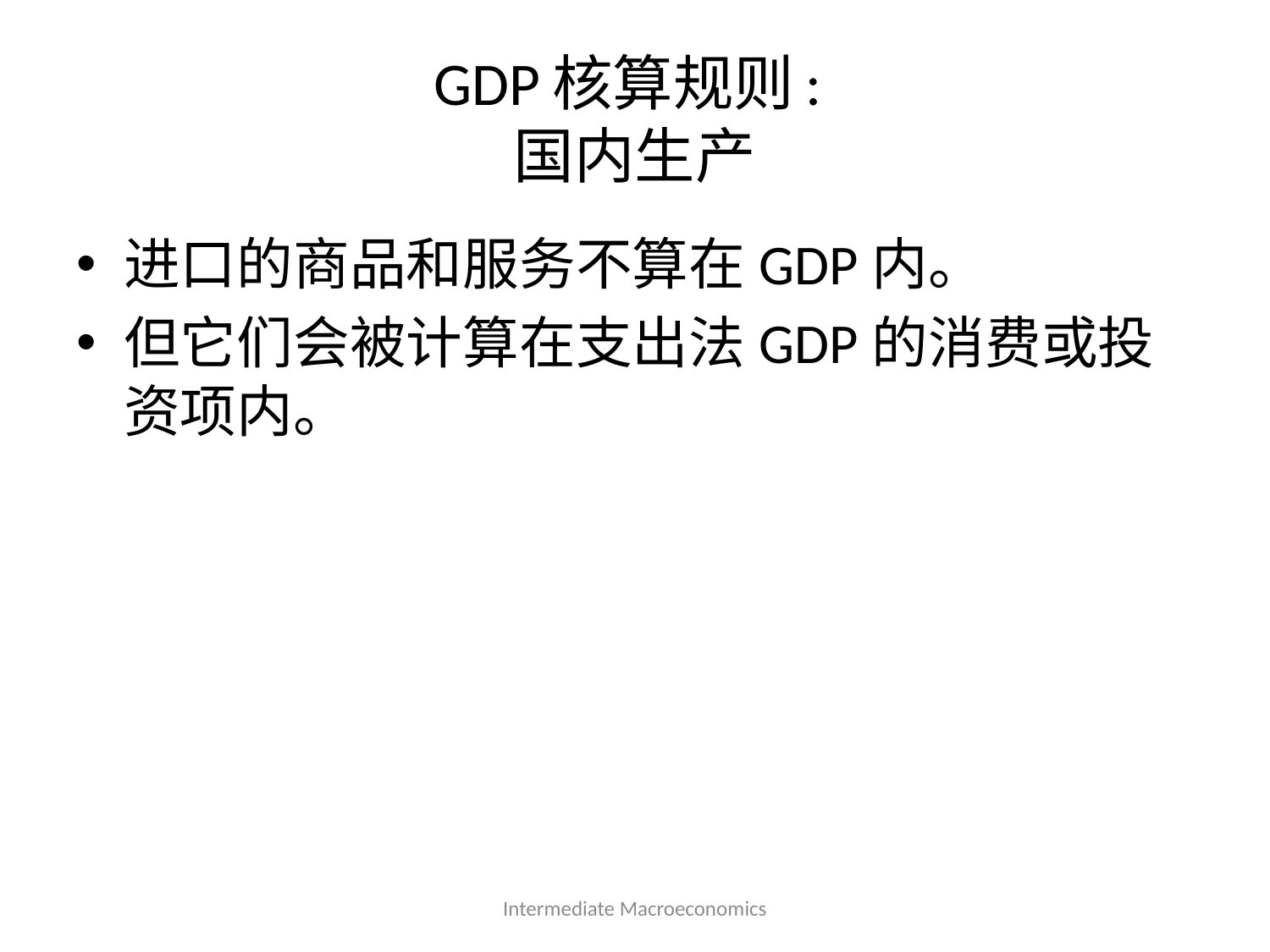

# GDP核算规则: 国内生产
进口的商品和服务不算在GDP内。
但它们会被计算在支出法GDP的消费或投资项内。
Intermediate Macroeconomics